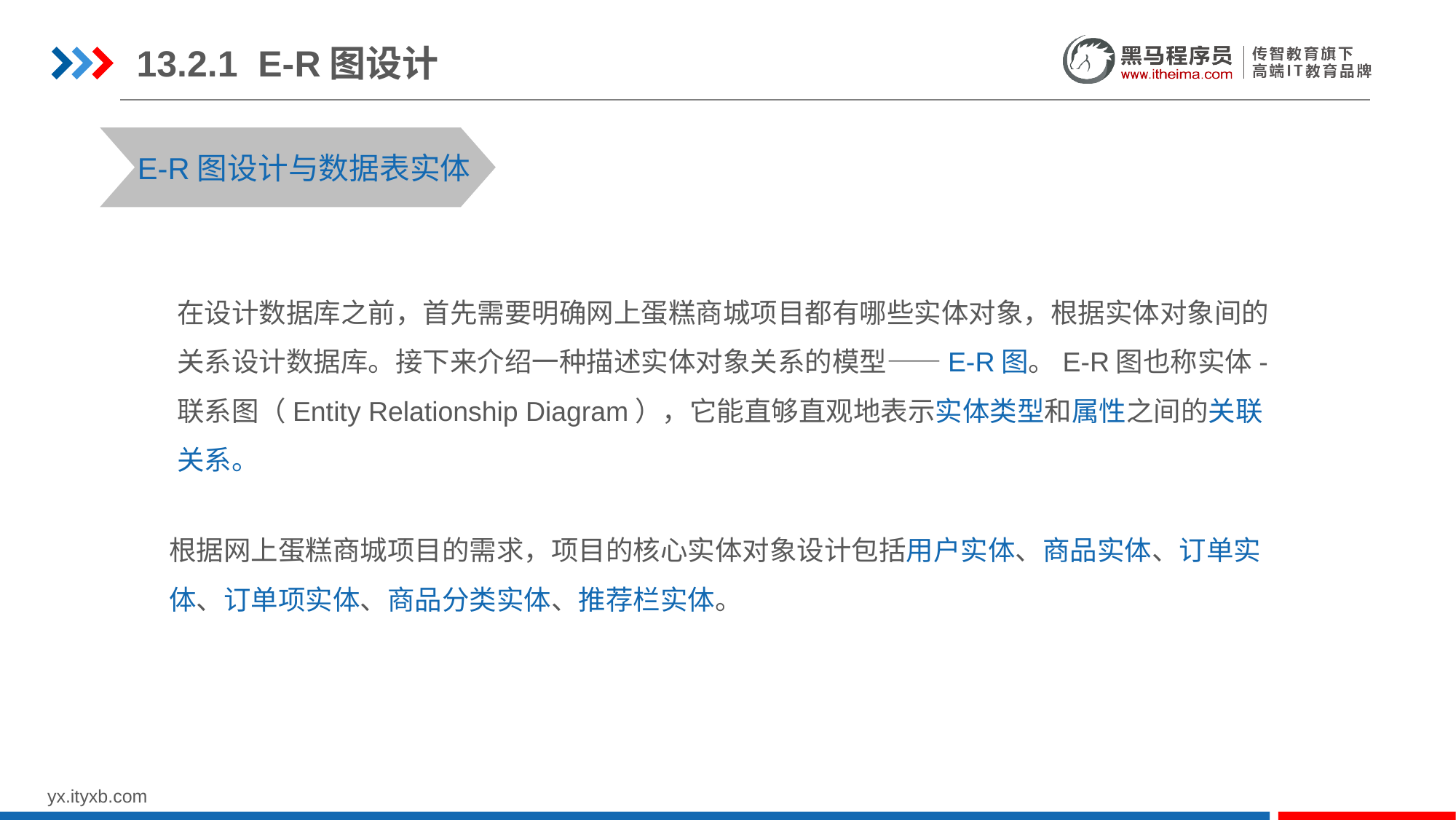

13.2.1  E-R图设计

E-R图设计与数据表实体
在设计数据库之前，首先需要明确网上蛋糕商城项目都有哪些实体对象，根据实体对象间的关系设计数据库。接下来介绍一种描述实体对象关系的模型——E-R图。E-R图也称实体-联系图（Entity Relationship Diagram），它能直够直观地表示实体类型和属性之间的关联关系。
根据网上蛋糕商城项目的需求，项目的核心实体对象设计包括用户实体、商品实体、订单实体、订单项实体、商品分类实体、推荐栏实体。